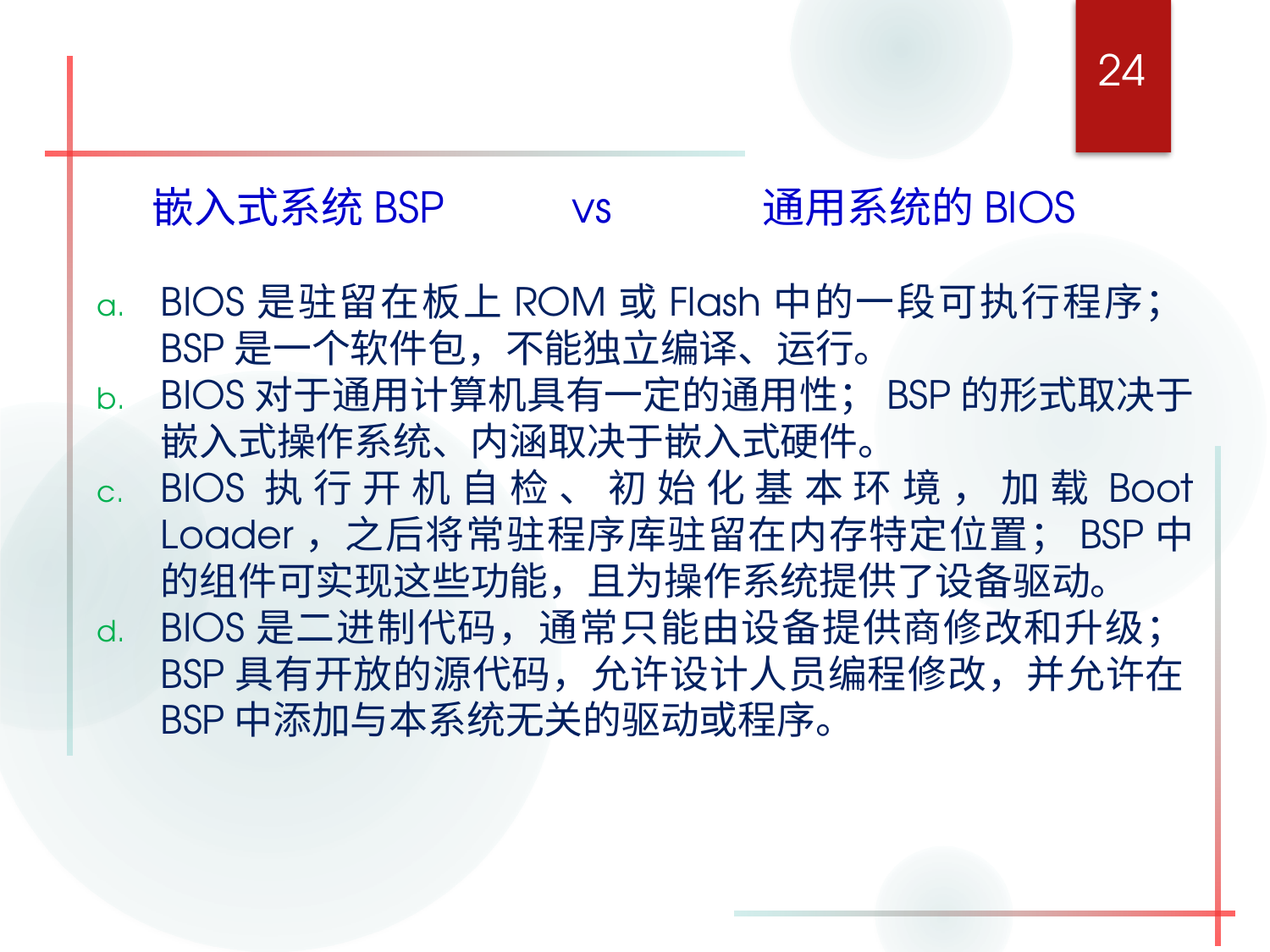

24
#
嵌入式系统BSP           vs            通用系统的BIOS

BIOS是驻留在板上ROM或Flash中的一段可执行程序；BSP是一个软件包，不能独立编译、运行。
BIOS对于通用计算机具有一定的通用性；BSP的形式取决于嵌入式操作系统、内涵取决于嵌入式硬件。
BIOS执行开机自检、初始化基本环境，加载Boot Loader，之后将常驻程序库驻留在内存特定位置；BSP中的组件可实现这些功能，且为操作系统提供了设备驱动。
BIOS是二进制代码，通常只能由设备提供商修改和升级；BSP具有开放的源代码，允许设计人员编程修改，并允许在BSP中添加与本系统无关的驱动或程序。